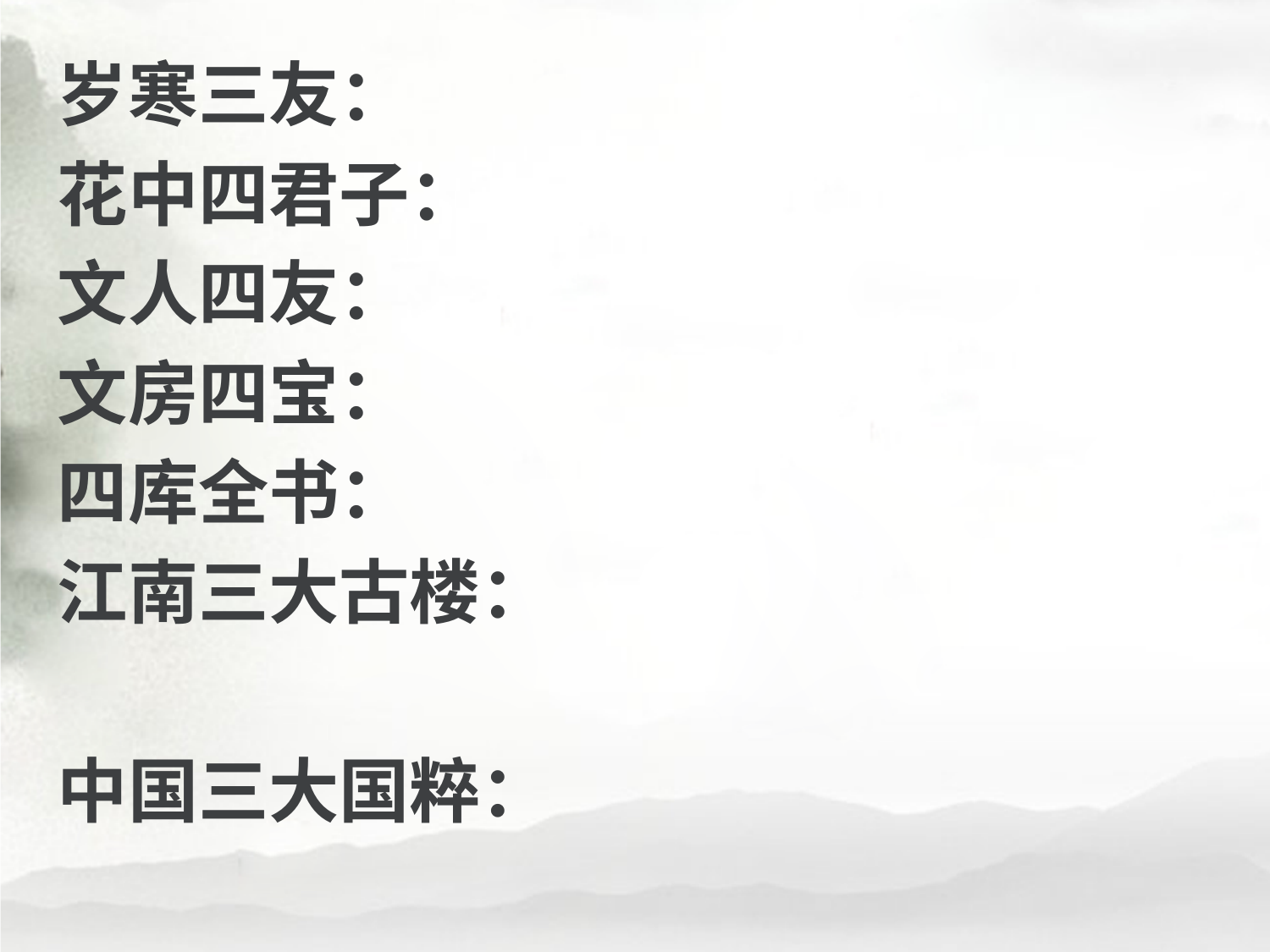

岁寒三友：
花中四君子：
文人四友：
文房四宝：
四库全书：
江南三大古楼：

中国三大国粹：